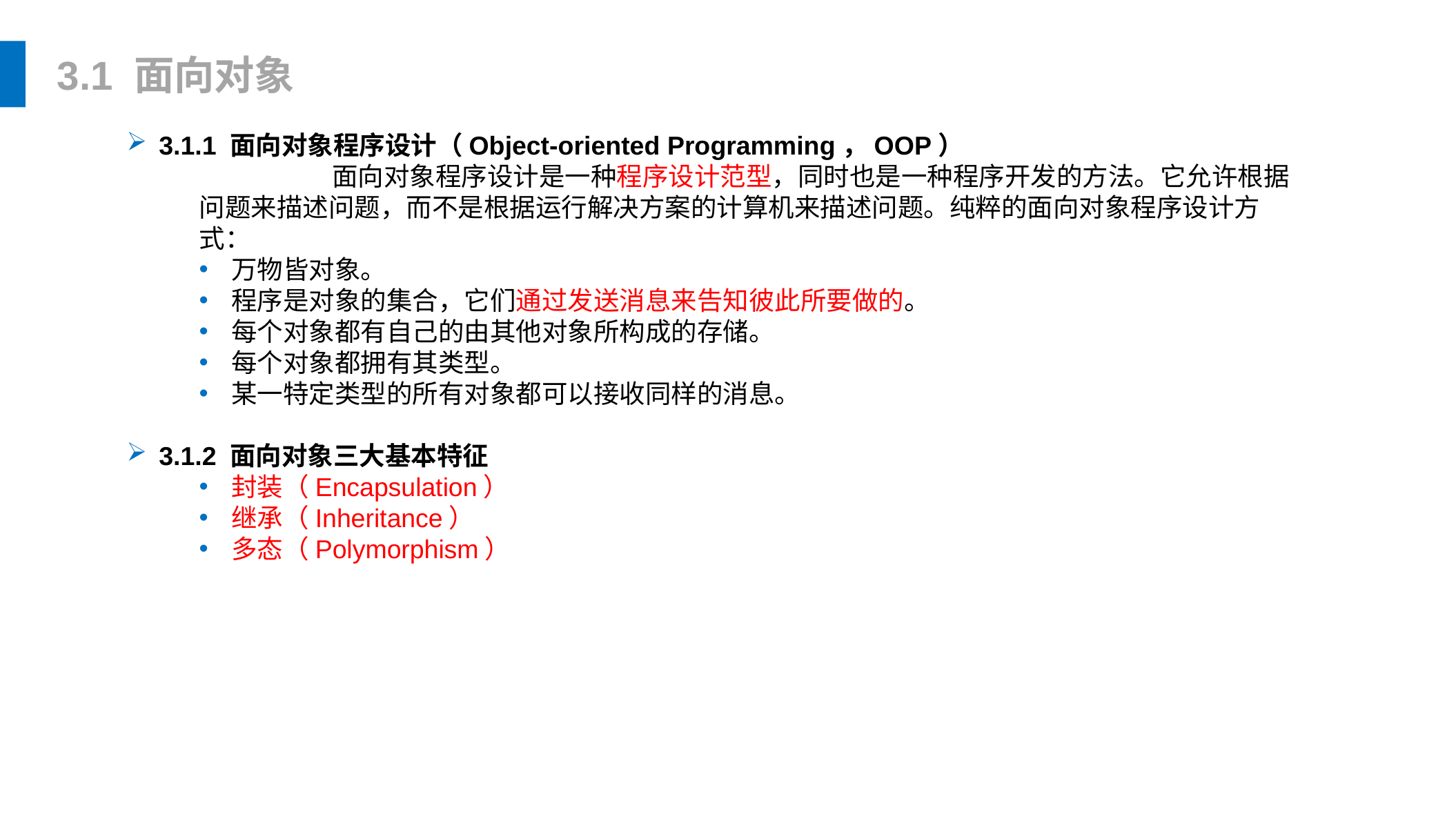

3.1 面向对象
3.1.1 面向对象程序设计（Object-oriented Programming，OOP）
	    面向对象程序设计是一种程序设计范型，同时也是一种程序开发的方法。它允许根据问题来描述问题，而不是根据运行解决方案的计算机来描述问题。纯粹的面向对象程序设计方式：
万物皆对象。
程序是对象的集合，它们通过发送消息来告知彼此所要做的。
每个对象都有自己的由其他对象所构成的存储。
每个对象都拥有其类型。
某一特定类型的所有对象都可以接收同样的消息。

3.1.2 面向对象三大基本特征
封装（Encapsulation）
继承（Inheritance）
多态（Polymorphism）